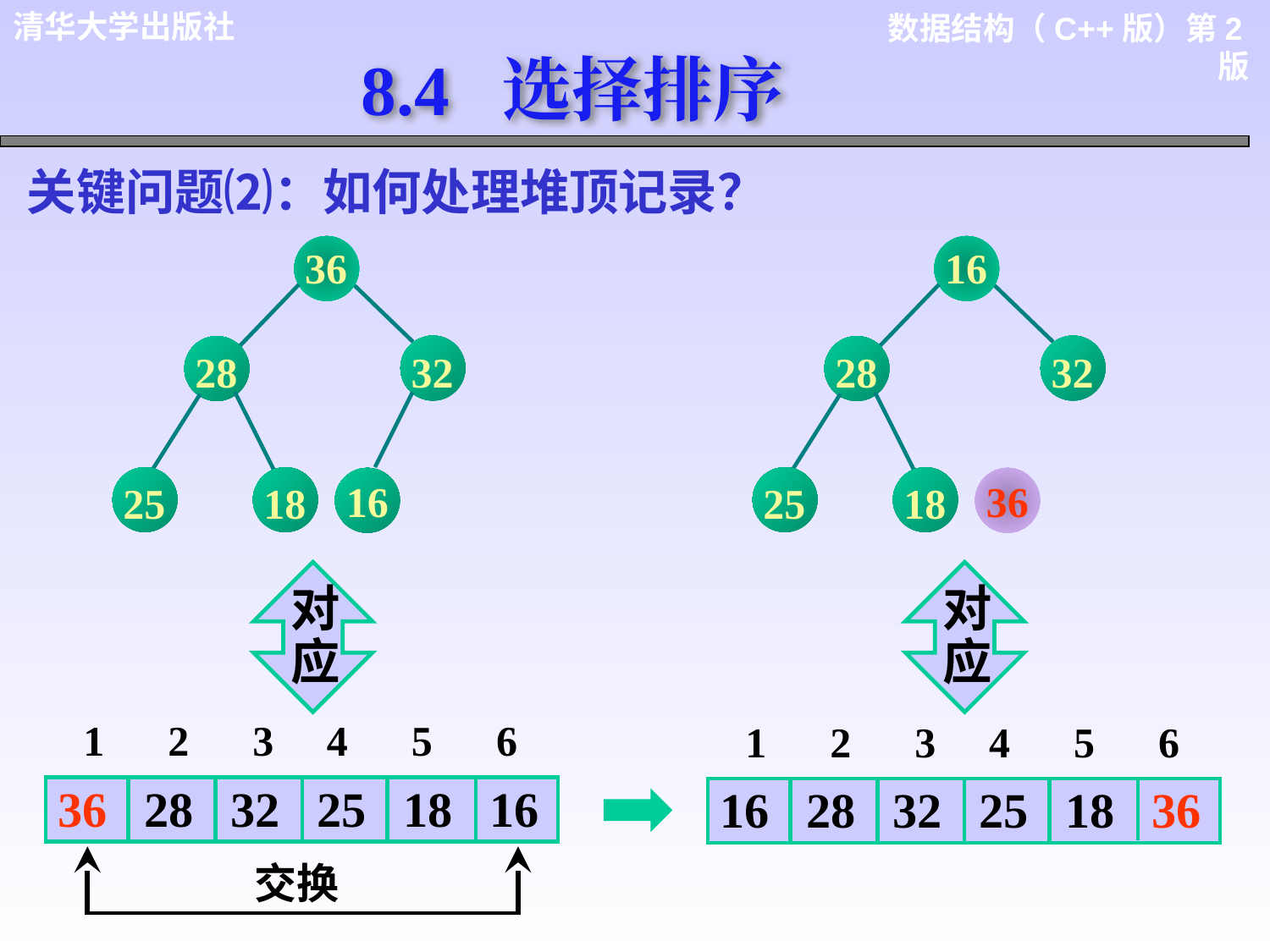

8.4  选择排序
关键问题⑵：如何处理堆顶记录？

36

32
28

16
25
18

16

32
28

36
25
18
对
应
对
应
1      2      3     4      5      6
36   28   32   25   18   16
1      2      3     4      5      6
16   28   32   25   18   36

交换